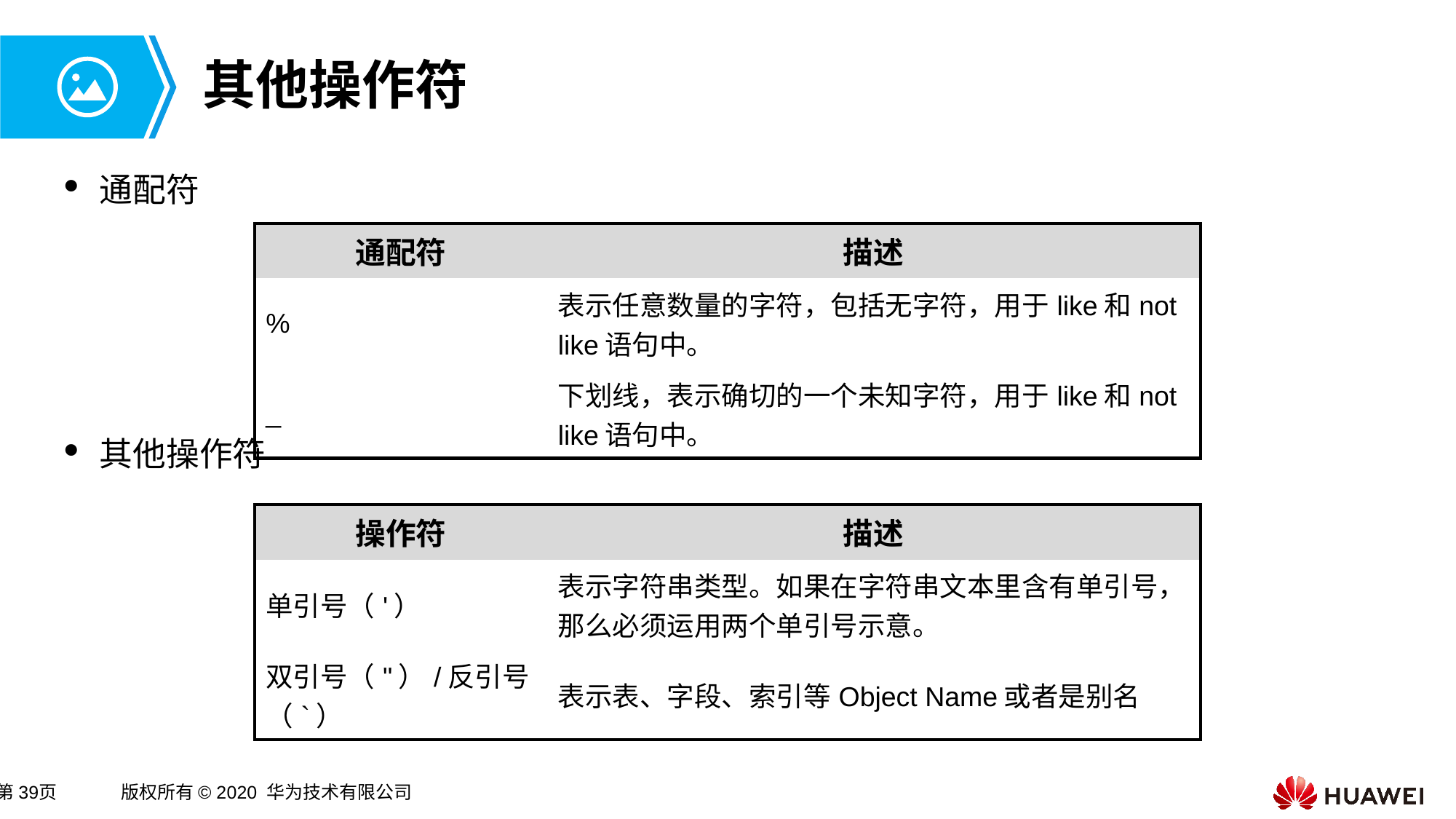

# 其他操作符
通配符

其他操作符
| 通配符 | 描述 |
| --- | --- |
| % | 表示任意数量的字符，包括无字符，用于like和not like语句中。 |
| \_ | 下划线，表示确切的一个未知字符，用于like和not like语句中。 |
| 操作符 | 描述 |
| --- | --- |
| 单引号（'） | 表示字符串类型。如果在字符串文本里含有单引号，那么必须运用两个单引号示意。 |
| 双引号（"）/反引号（`） | 表示表、字段、索引等Object Name或者是别名 |